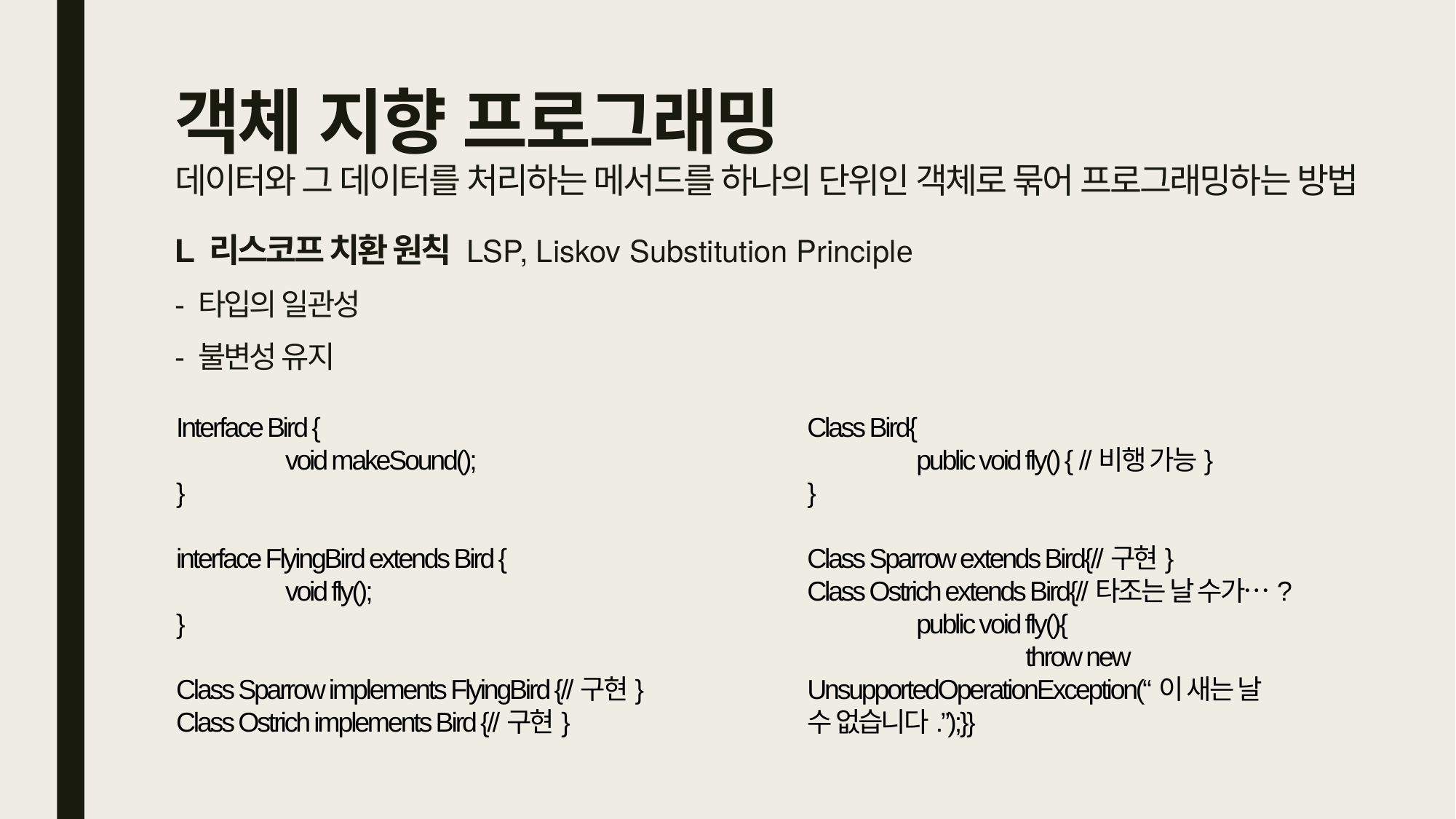

# 객체 지향 프로그래밍 데이터와 그 데이터를 처리하는 메서드를 하나의 단위인 객체로 묶어 프로그래밍하는 방법
L 리스코프 치환 원칙 LSP, Liskov Substitution Principle
- 타입의 일관성
- 불변성 유지

Interface Bird {
	void makeSound();
}

interface FlyingBird extends Bird {
	void fly();
}

Class Sparrow implements FlyingBird {//구현}
Class Ostrich implements Bird {//구현}
Class Bird{
	public void fly() { //비행 가능}
}

Class Sparrow extends Bird{//구현}
Class Ostrich extends Bird{//타조는 날 수가…?
	public void fly(){
		throw new UnsupportedOperationException(“이 새는 날 수 없습니다.”);}}